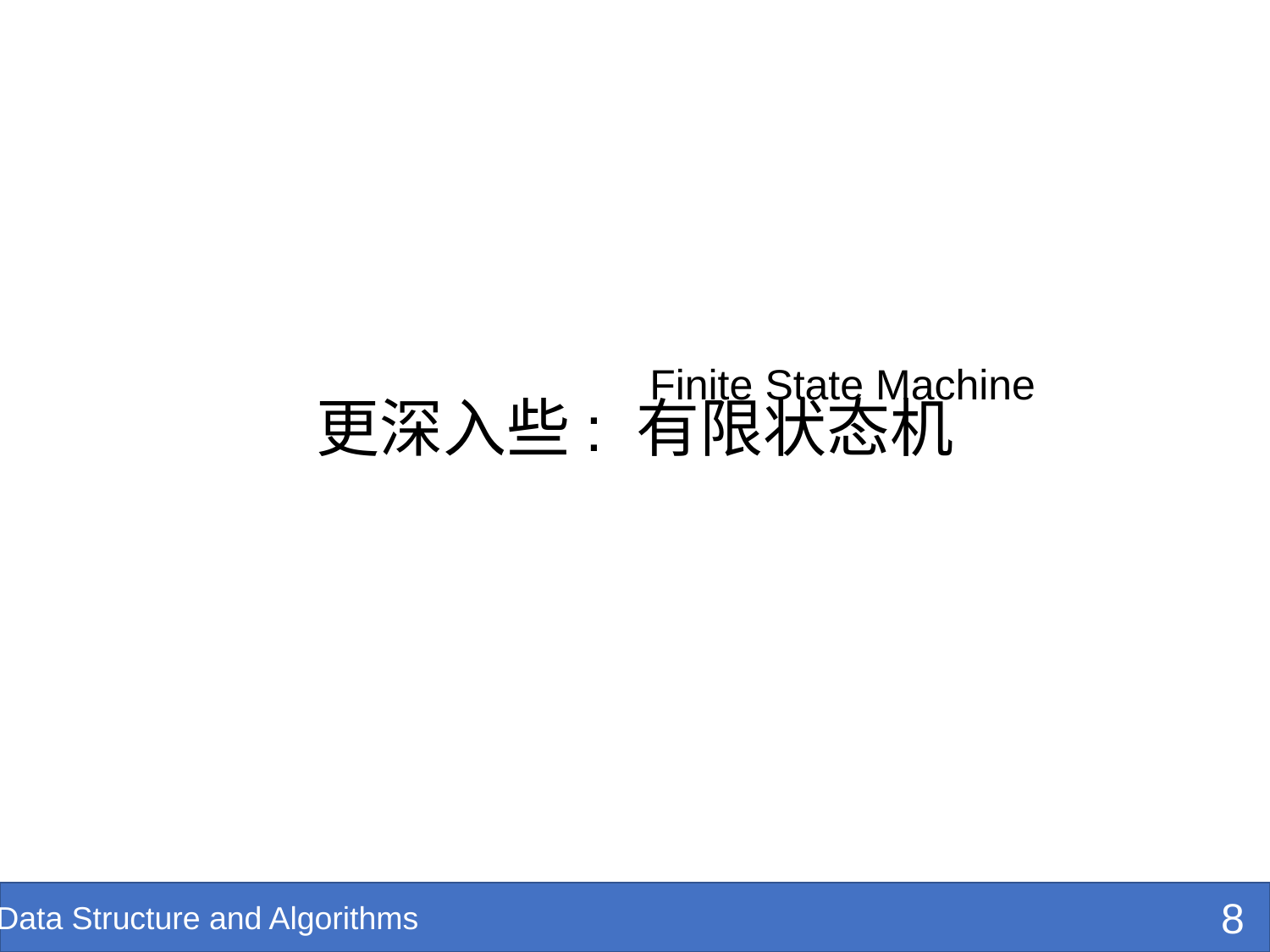

Finite State Machine
# 更深入些: 有限状态机
8